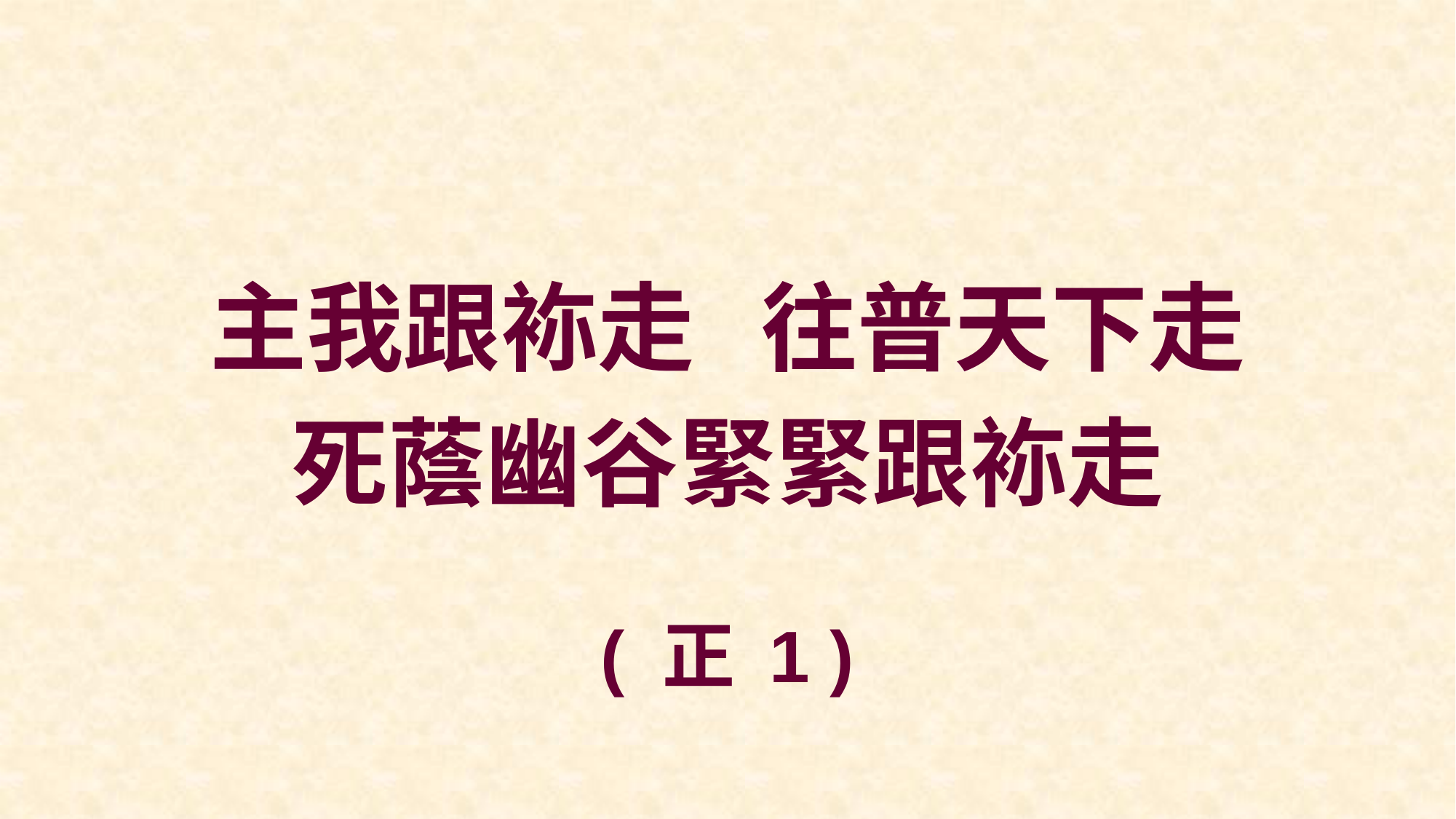

主我跟袮走   往普天下走
死蔭幽谷緊緊跟袮走
( 正 1 )